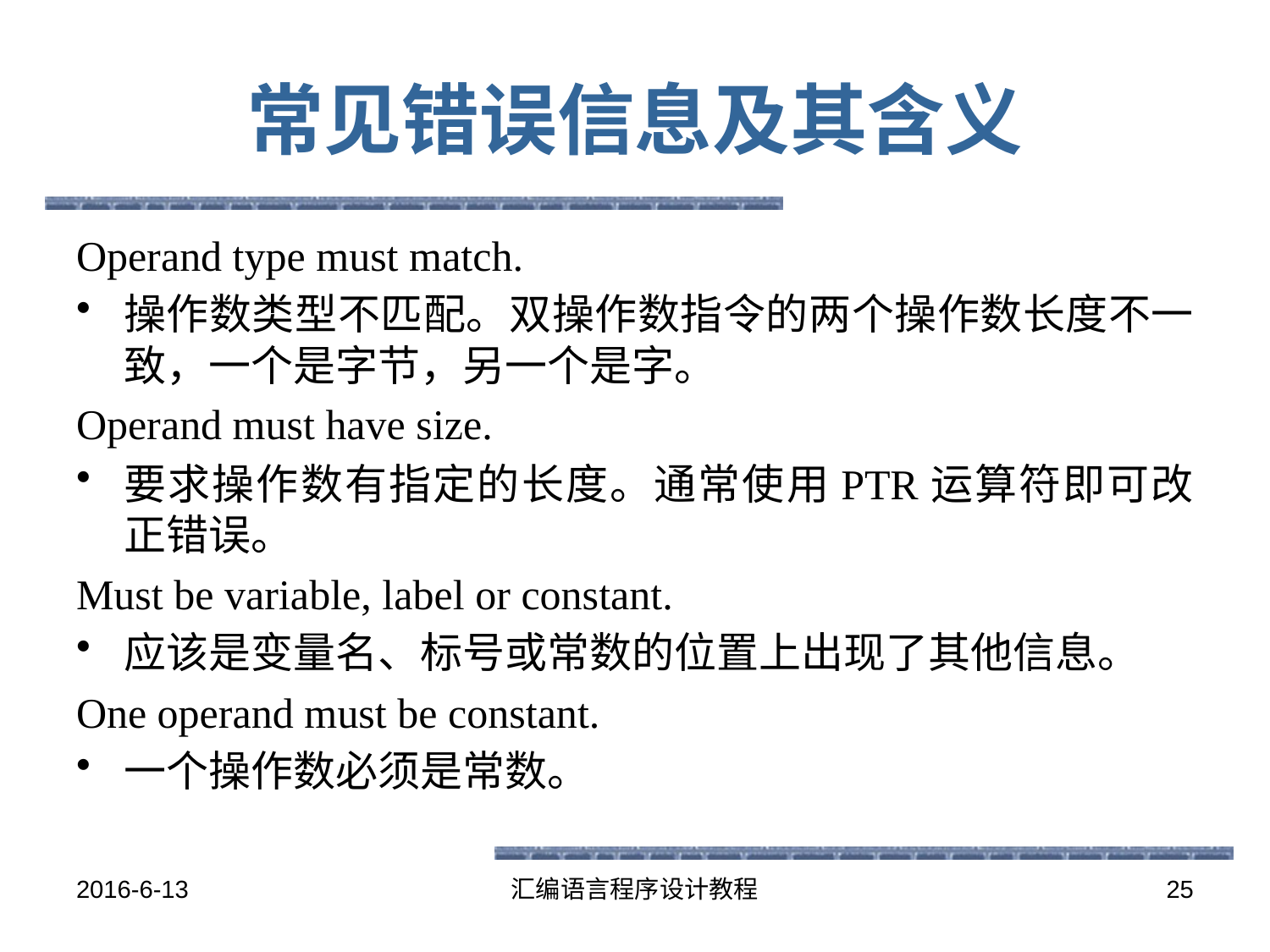

# 常见错误信息及其含义
Operand type must match.
操作数类型不匹配。双操作数指令的两个操作数长度不一致，一个是字节，另一个是字。
Operand must have size.
要求操作数有指定的长度。通常使用PTR运算符即可改正错误。
Must be variable, label or constant.
应该是变量名、标号或常数的位置上出现了其他信息。
One operand must be constant.
一个操作数必须是常数。
2016-6-13
汇编语言程序设计教程
25